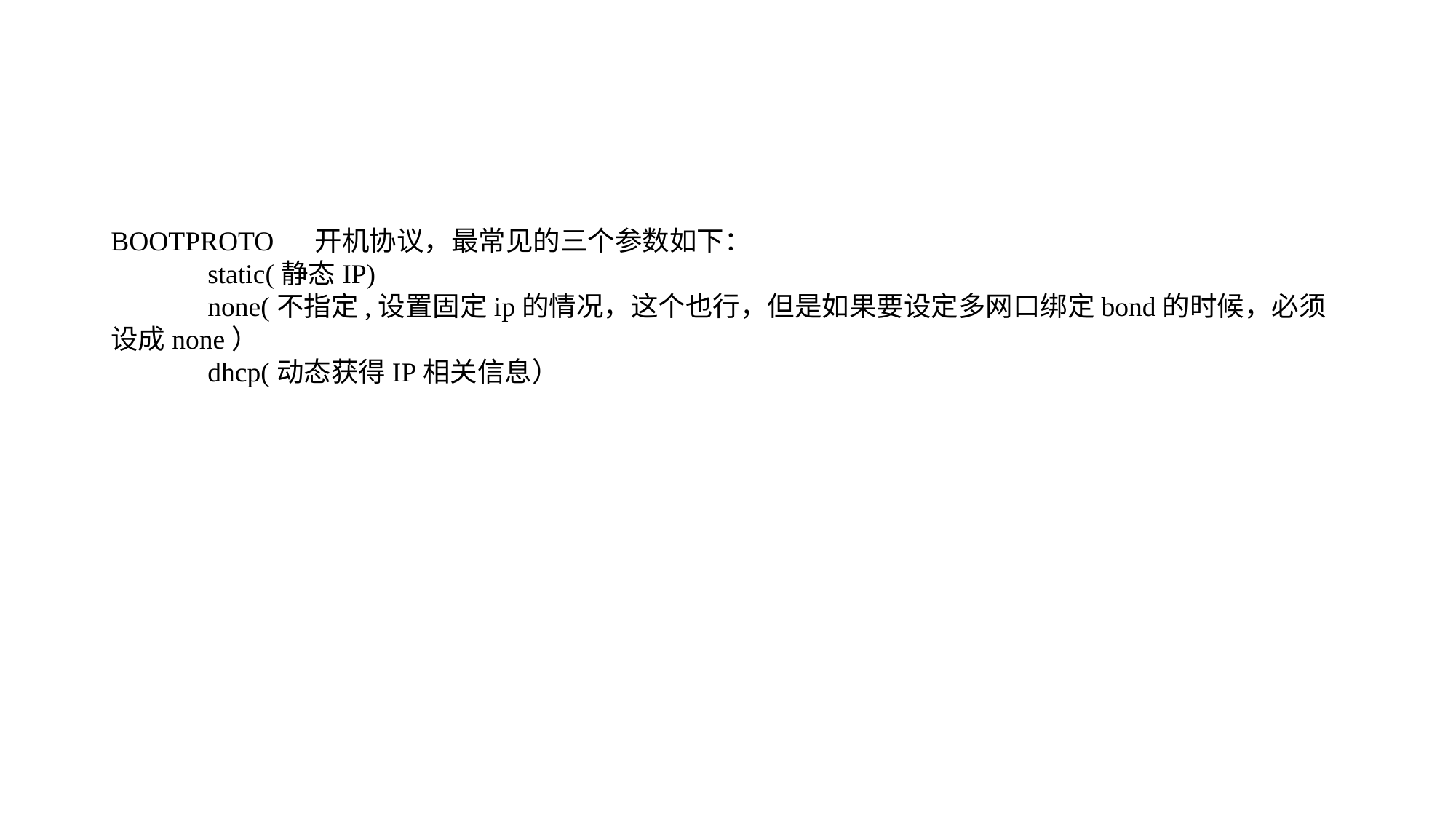

#
BOOTPROTO     开机协议，最常见的三个参数如下：
              static(静态IP)
              none(不指定,设置固定ip的情况，这个也行，但是如果要设定多网口绑定bond的时候，必须设成none）
              dhcp(动态获得IP相关信息）